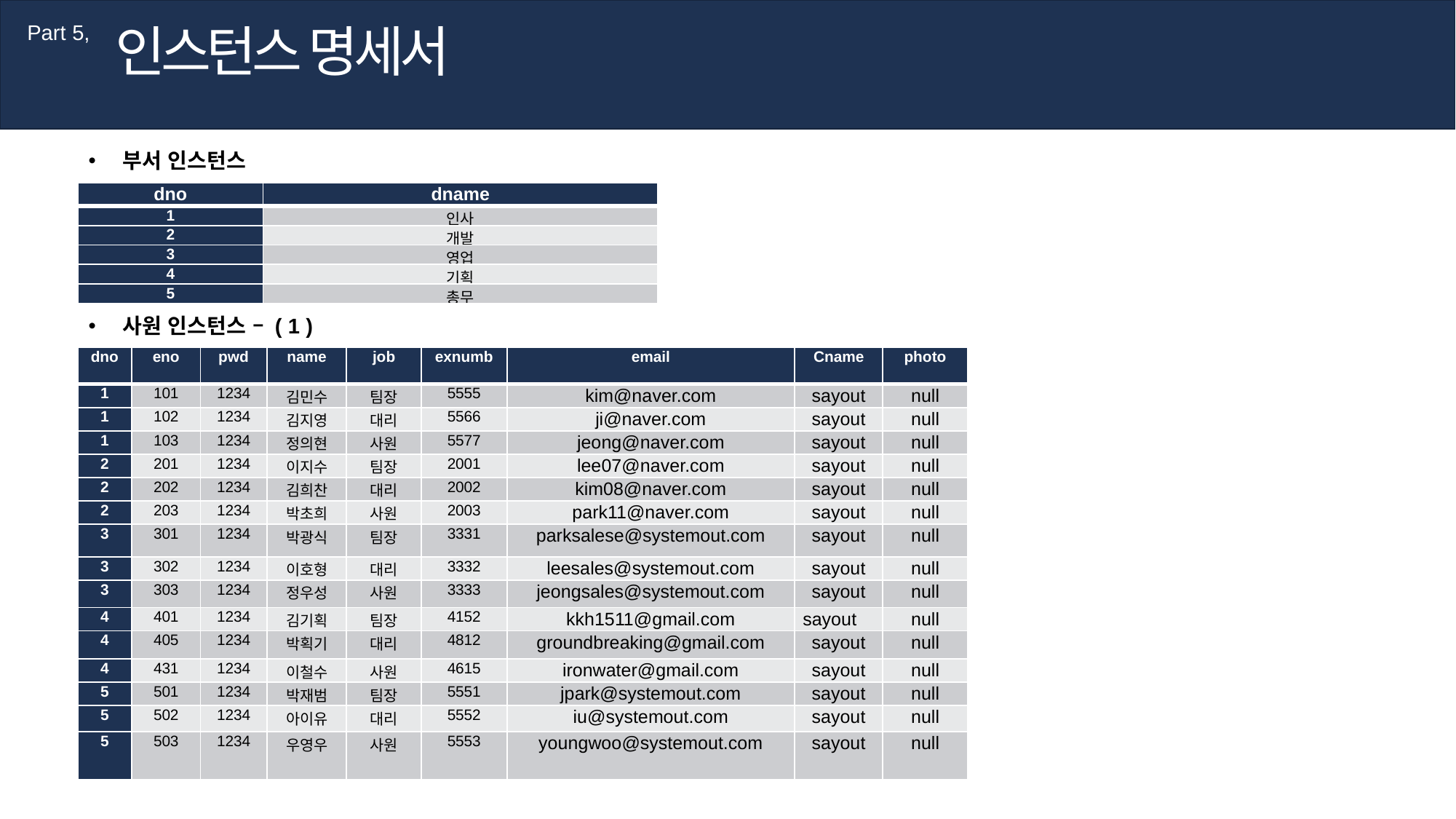

ER 다이어그램
인스턴스 명세서
Part 3,
Part 5,
부서 인스턴스
| dno | dname |
| --- | --- |
| 1 | 인사 |
| 2 | 개발 |
| 3 | 영업 |
| 4 | 기획 |
| 5 | 총무 |
사원 인스턴스 – ( 1 )
| dno | eno | pwd | name | job | exnumb | email | Cname | photo |
| --- | --- | --- | --- | --- | --- | --- | --- | --- |
| 1 | 101 | 1234 | 김민수 | 팀장 | 5555 | kim@naver.com | sayout | null |
| 1 | 102 | 1234 | 김지영 | 대리 | 5566 | ji@naver.com | sayout | null |
| 1 | 103 | 1234 | 정의현 | 사원 | 5577 | jeong@naver.com | sayout | null |
| 2 | 201 | 1234 | 이지수 | 팀장 | 2001 | lee07@naver.com | sayout | null |
| 2 | 202 | 1234 | 김희찬 | 대리 | 2002 | kim08@naver.com | sayout | null |
| 2 | 203 | 1234 | 박초희 | 사원 | 2003 | park11@naver.com | sayout | null |
| 3 | 301 | 1234 | 박광식 | 팀장 | 3331 | parksalese@systemout.com | sayout | null |
| 3 | 302 | 1234 | 이호형 | 대리 | 3332 | leesales@systemout.com | sayout | null |
| 3 | 303 | 1234 | 정우성 | 사원 | 3333 | jeongsales@systemout.com | sayout | null |
| 4 | 401 | 1234 | 김기획 | 팀장 | 4152 | kkh1511@gmail.com | sayout | null |
| 4 | 405 | 1234 | 박획기 | 대리 | 4812 | groundbreaking@gmail.com | sayout | null |
| 4 | 431 | 1234 | 이철수 | 사원 | 4615 | ironwater@gmail.com | sayout | null |
| 5 | 501 | 1234 | 박재범 | 팀장 | 5551 | jpark@systemout.com | sayout | null |
| 5 | 502 | 1234 | 아이유 | 대리 | 5552 | iu@systemout.com | sayout | null |
| 5 | 503 | 1234 | 우영우 | 사원 | 5553 | youngwoo@systemout.com | sayout | null |